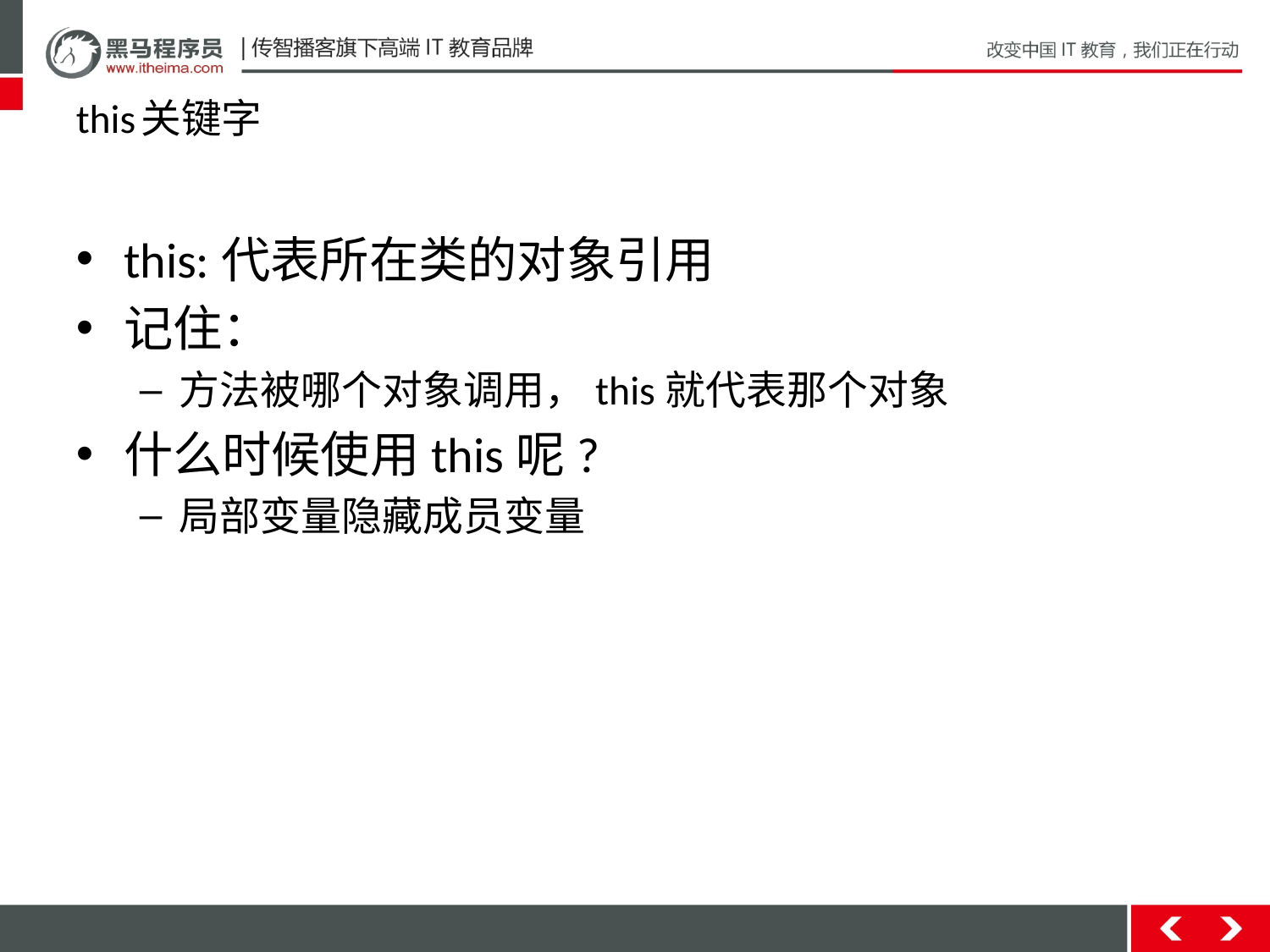

# this关键字
this:代表所在类的对象引用
记住：
方法被哪个对象调用，this就代表那个对象
什么时候使用this呢?
局部变量隐藏成员变量